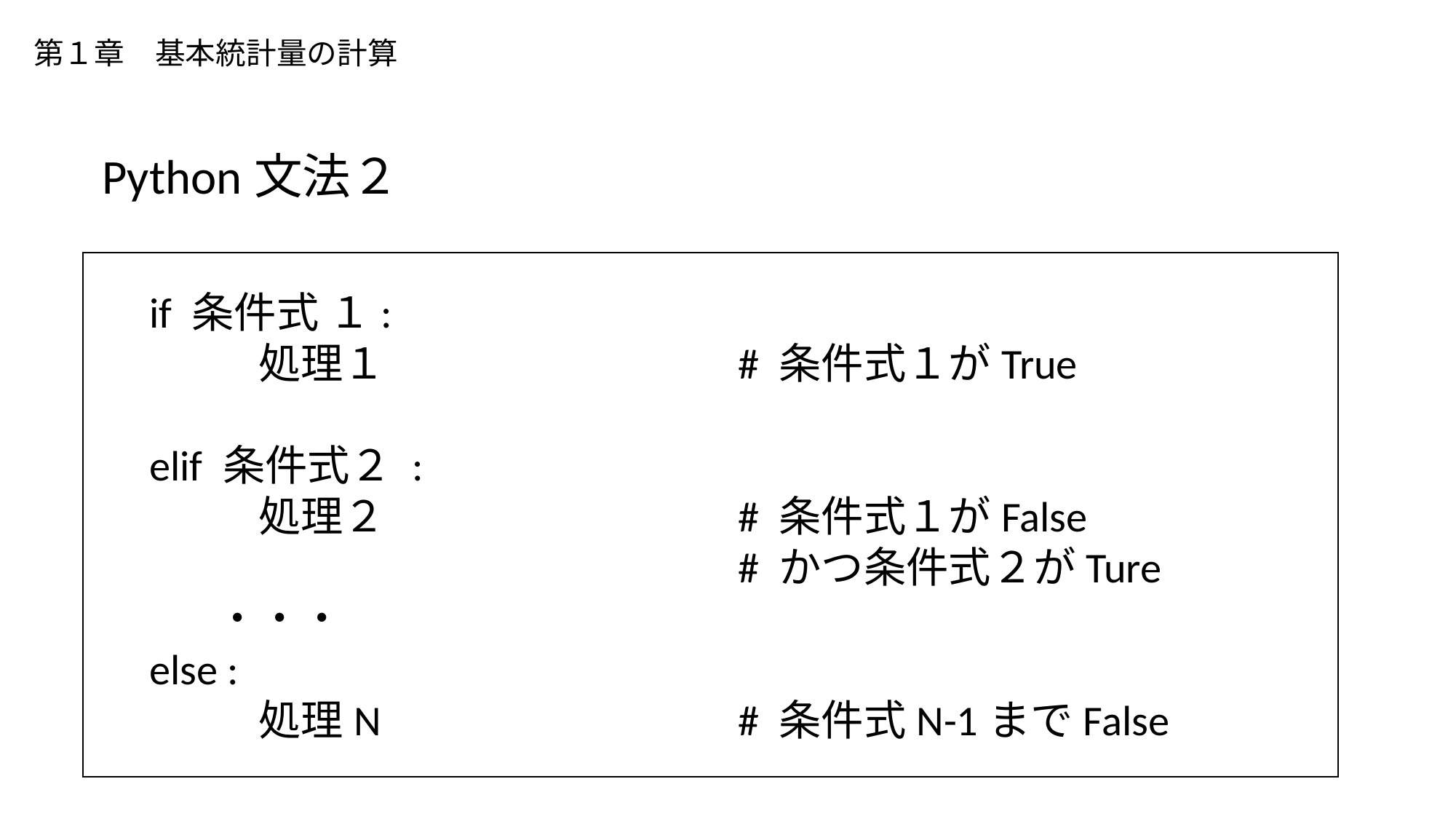

# 第１章　基本統計量の計算
Python文法２

if 条件式 １:
	処理１

elif 条件式２ :
	処理２

      ・・・
else :
	処理N

# 条件式１がTrue

# 条件式１がFalse
# かつ条件式２がTure

# 条件式N-1までFalse